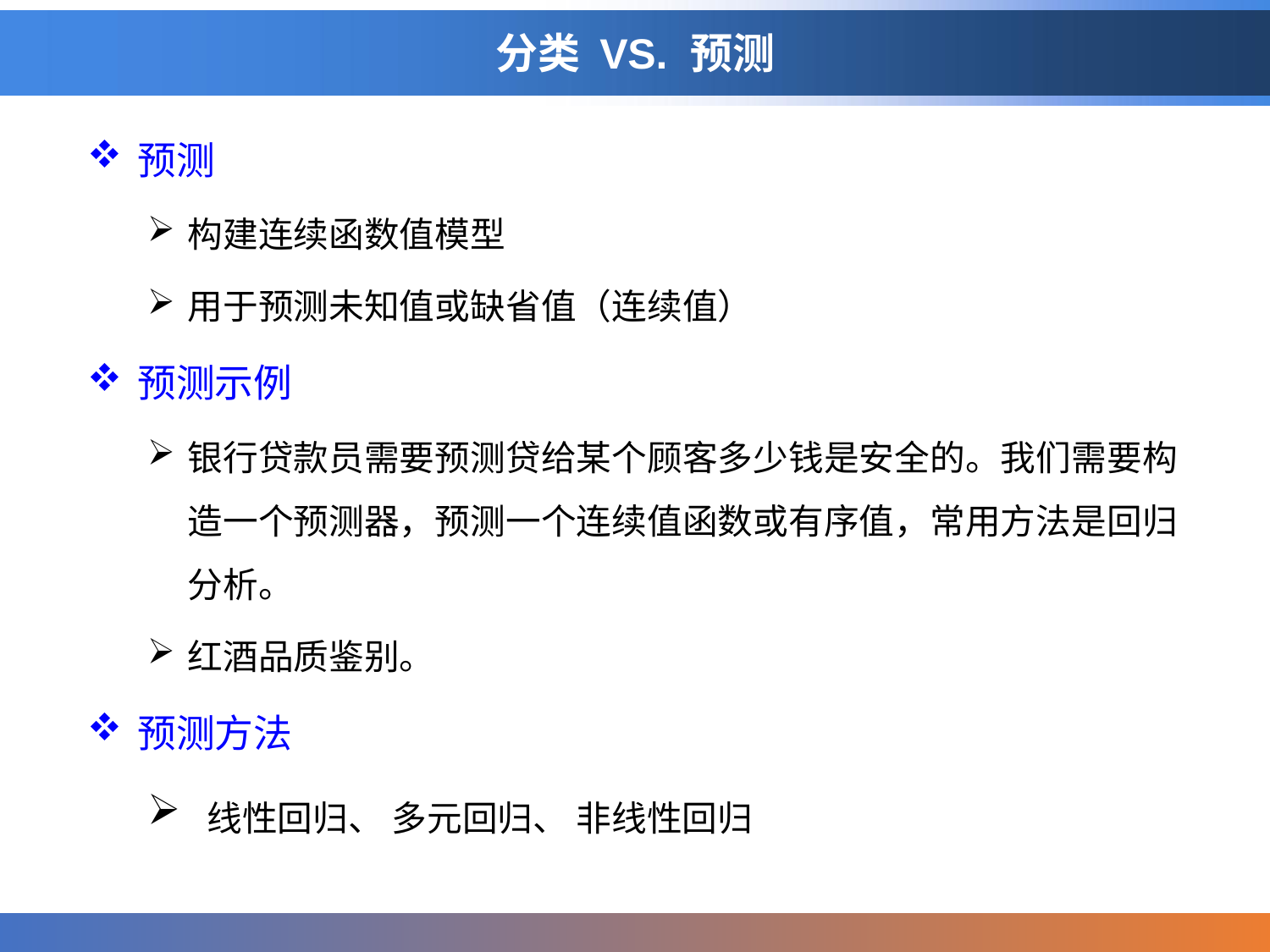

# 分类 VS. 预测
预测
构建连续函数值模型
用于预测未知值或缺省值（连续值）
预测示例
银行贷款员需要预测贷给某个顾客多少钱是安全的。我们需要构造一个预测器，预测一个连续值函数或有序值，常用方法是回归分析。
红酒品质鉴别。
预测方法
 线性回归、 多元回归、 非线性回归